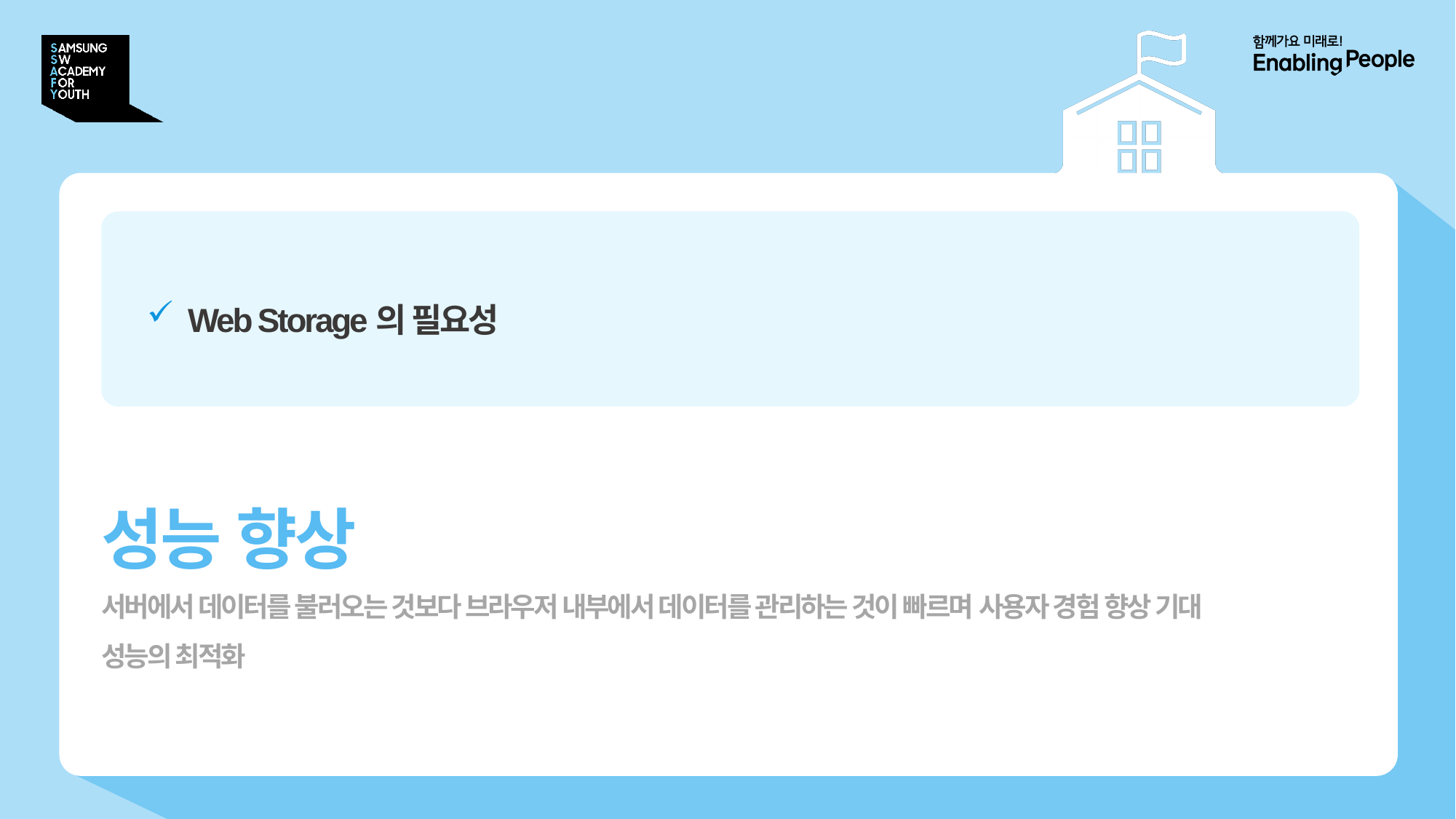

# 시작하며

Web Storage의 필요성
성능 향상
서버에서 데이터를 불러오는 것보다 브라우저 내부에서 데이터를 관리하는 것이 빠르며 사용자 경험 향상 기대
성능의 최적화